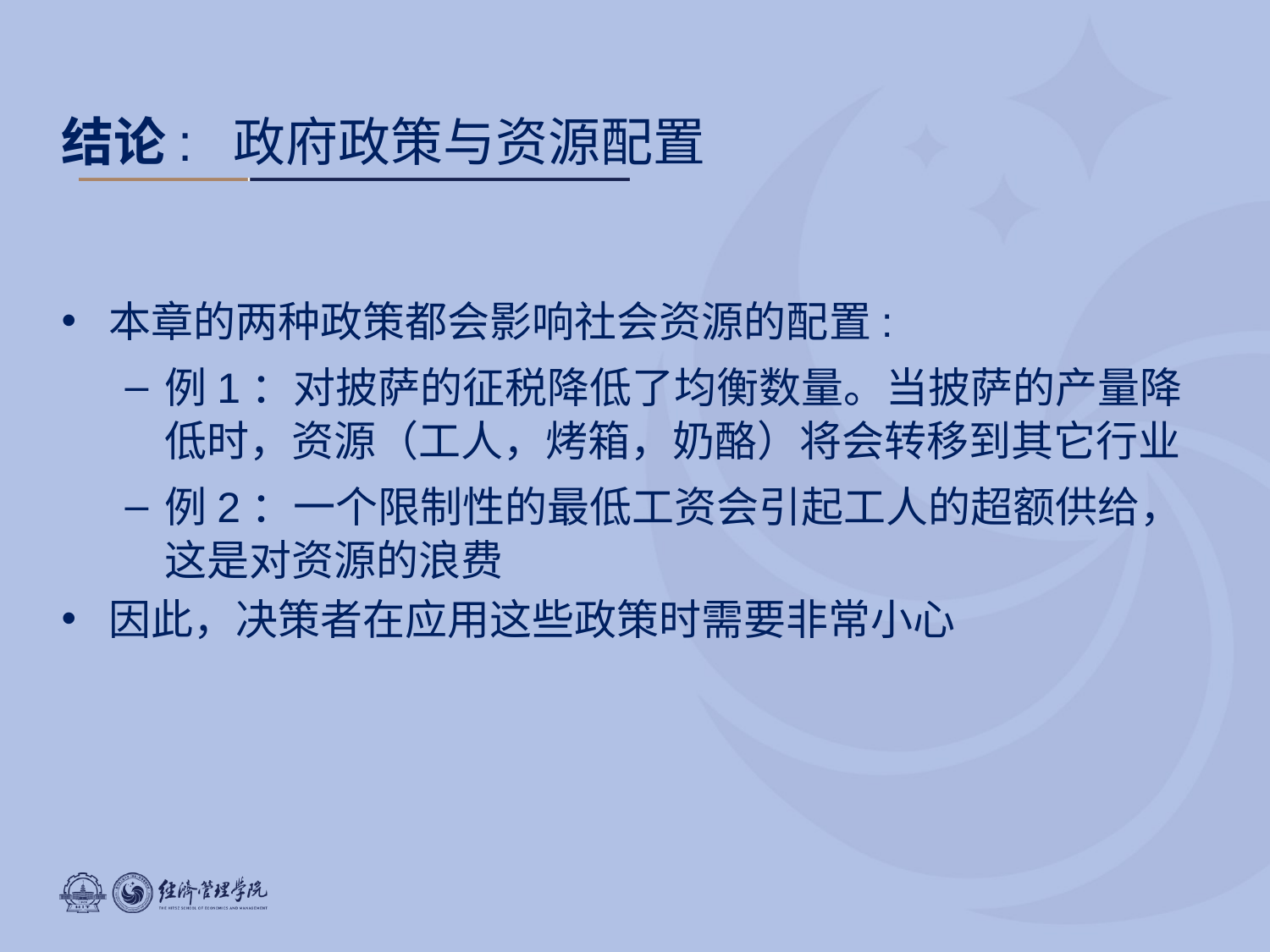

结论:  政府政策与资源配置
本章的两种政策都会影响社会资源的配置:
例1：对披萨的征税降低了均衡数量。当披萨的产量降低时，资源（工人，烤箱，奶酪）将会转移到其它行业
例2：一个限制性的最低工资会引起工人的超额供给，这是对资源的浪费
因此，决策者在应用这些政策时需要非常小心